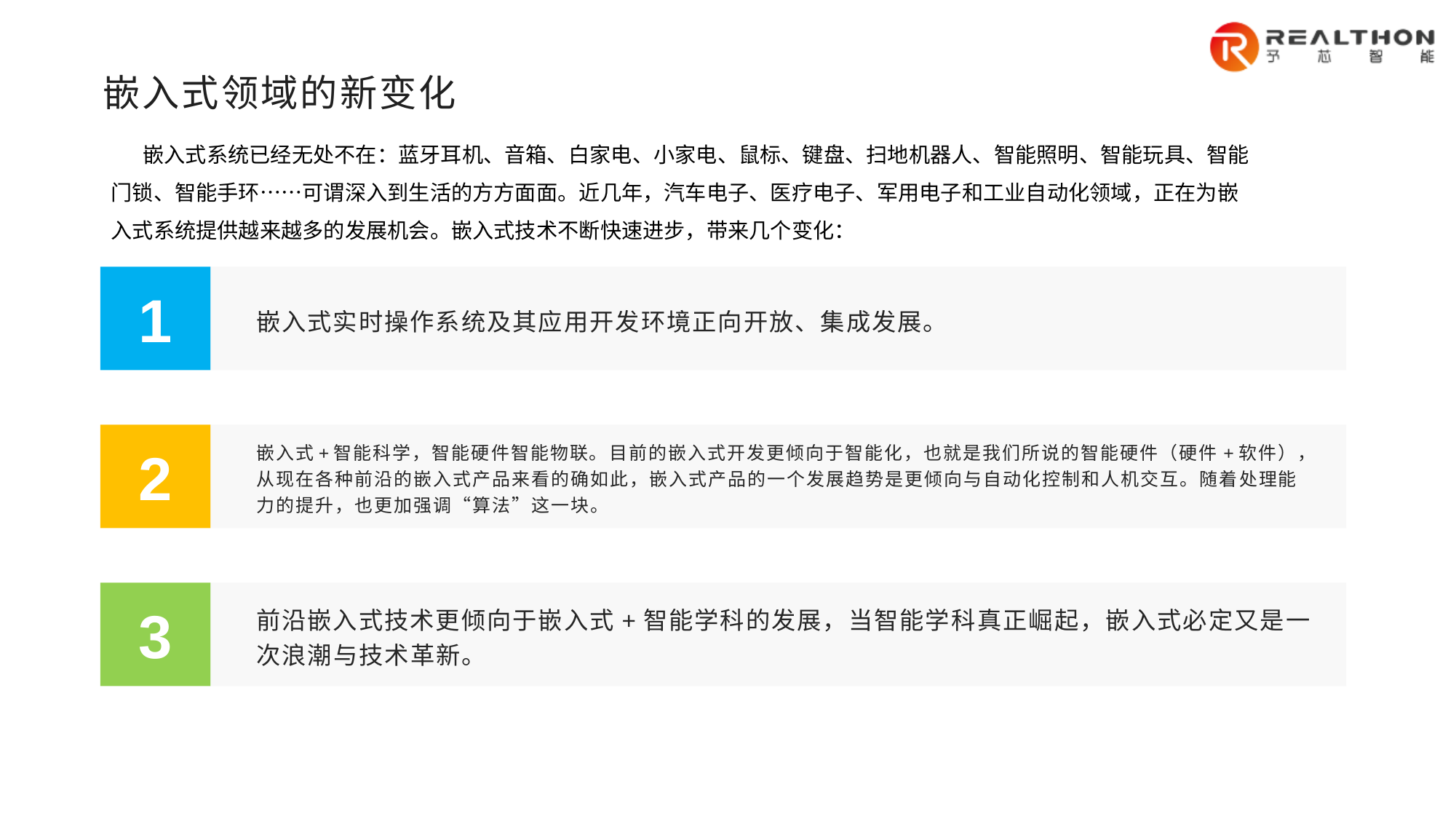

嵌入式领域的新变化
嵌入式系统已经无处不在：蓝牙耳机、音箱、白家电、小家电、鼠标、键盘、扫地机器人、智能照明、智能玩具、智能门锁、智能手环……可谓深入到生活的方方面面。近几年，汽车电子、医疗电子、军用电子和工业自动化领域，正在为嵌入式系统提供越来越多的发展机会。嵌入式技术不断快速进步，带来几个变化：

嵌入式实时操作系统及其应用开发环境正向开放、集成发展。
1

嵌入式+智能科学，智能硬件智能物联。目前的嵌入式开发更倾向于智能化，也就是我们所说的智能硬件（硬件+软件），从现在各种前沿的嵌入式产品来看的确如此，嵌入式产品的一个发展趋势是更倾向与自动化控制和人机交互。随着处理能力的提升，也更加强调“算法”这一块。
2

前沿嵌入式技术更倾向于嵌入式+智能学科的发展，当智能学科真正崛起，嵌入式必定又是一次浪潮与技术革新。
3